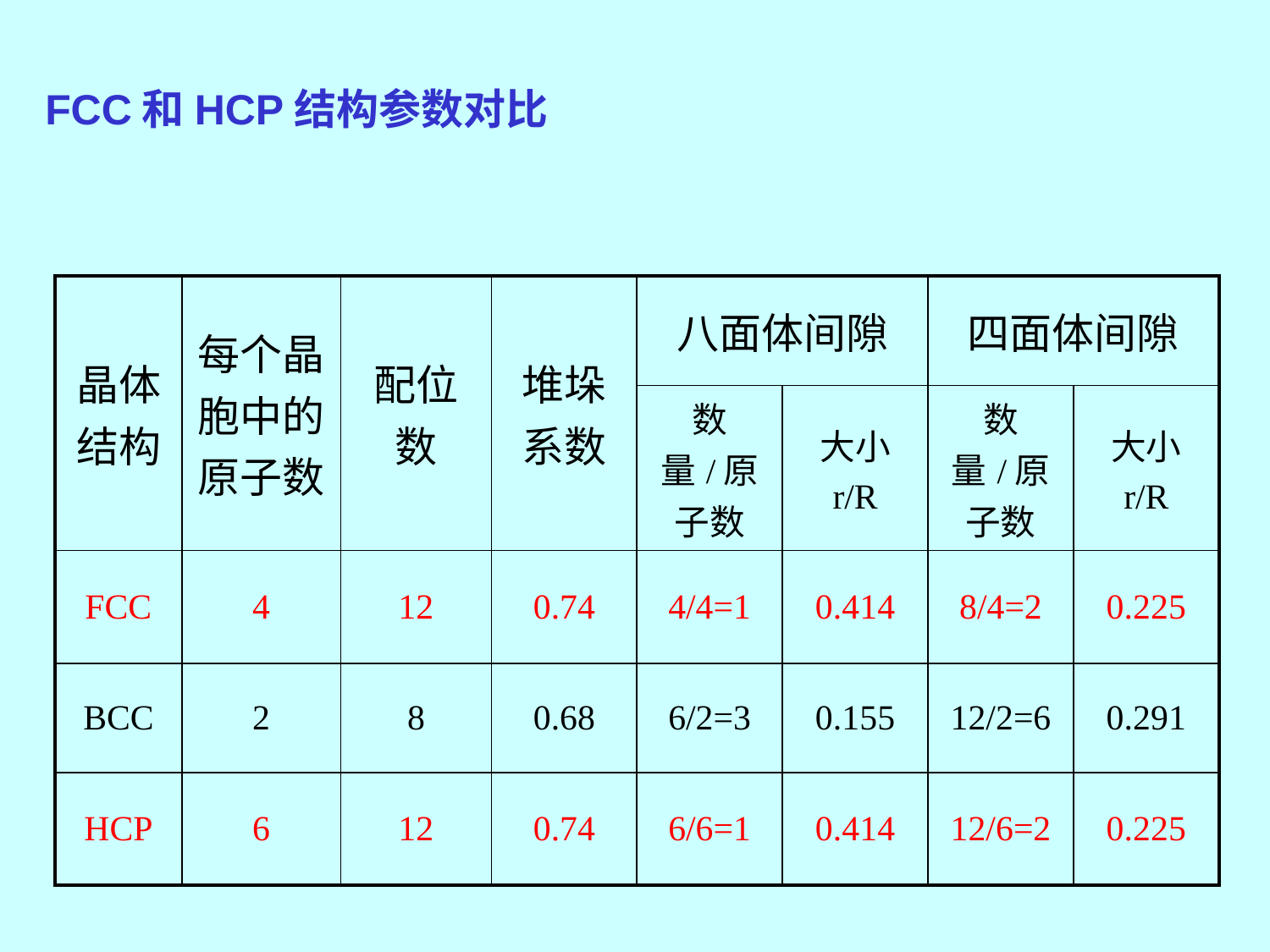

FCC和HCP结构参数对比
| 晶体结构 | 每个晶胞中的原子数 | 配位数 | 堆垛系数 | 八面体间隙 |  | 四面体间隙 |  |
| --- | --- | --- | --- | --- | --- | --- | --- |
|  |  |  |  | 数量/原子数 | 大小 r/R | 数量/原子数 | 大小 r/R |
| FCC | 4 | 12 | 0.74 | 4/4=1 | 0.414 | 8/4=2 | 0.225 |
| BCC | 2 | 8 | 0.68 | 6/2=3 | 0.155 | 12/2=6 | 0.291 |
| HCP | 6 | 12 | 0.74 | 6/6=1 | 0.414 | 12/6=2 | 0.225 |